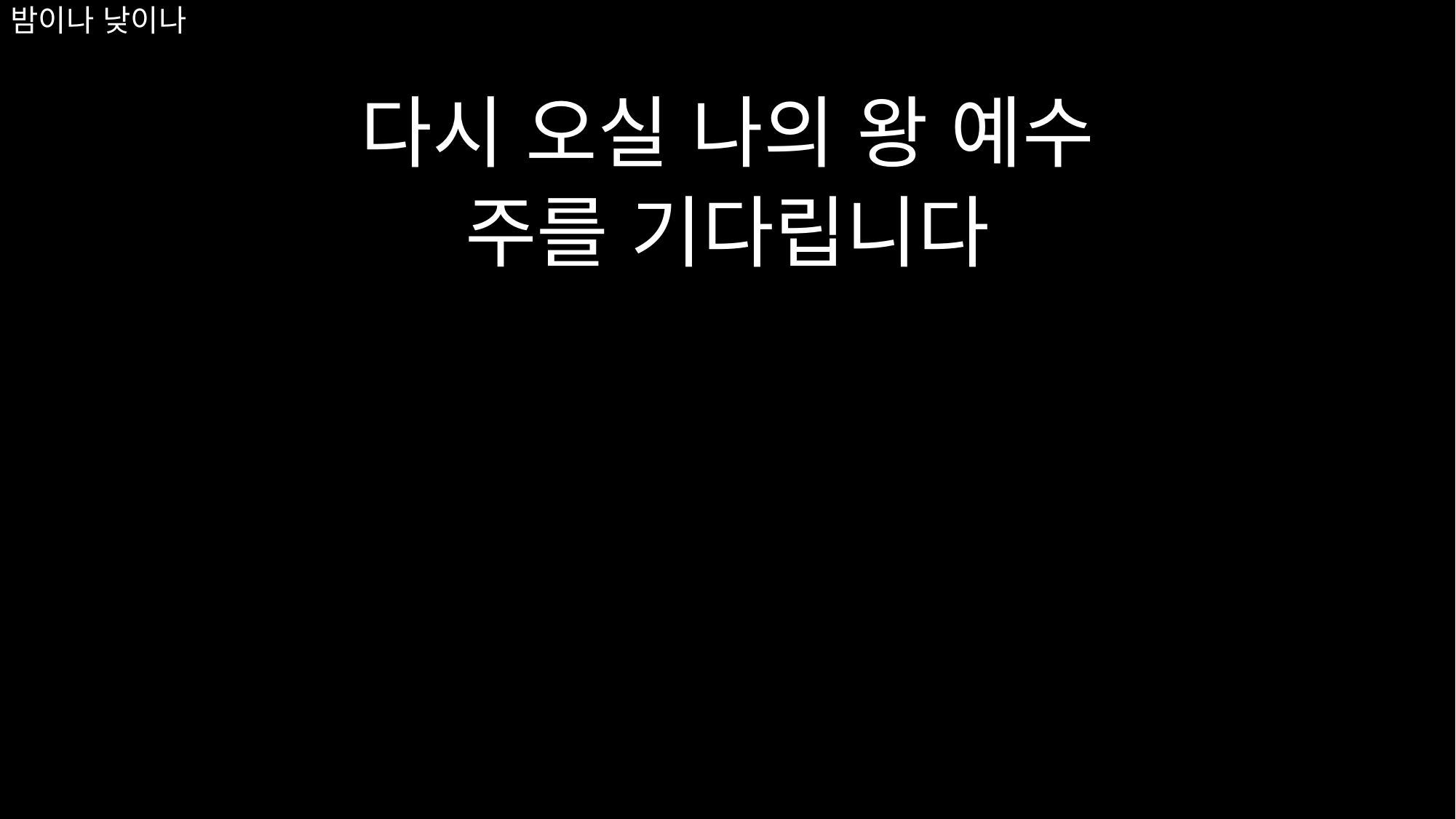

# 밤이나 낮이나
다시 오실 나의 왕 예수
주를 기다립니다